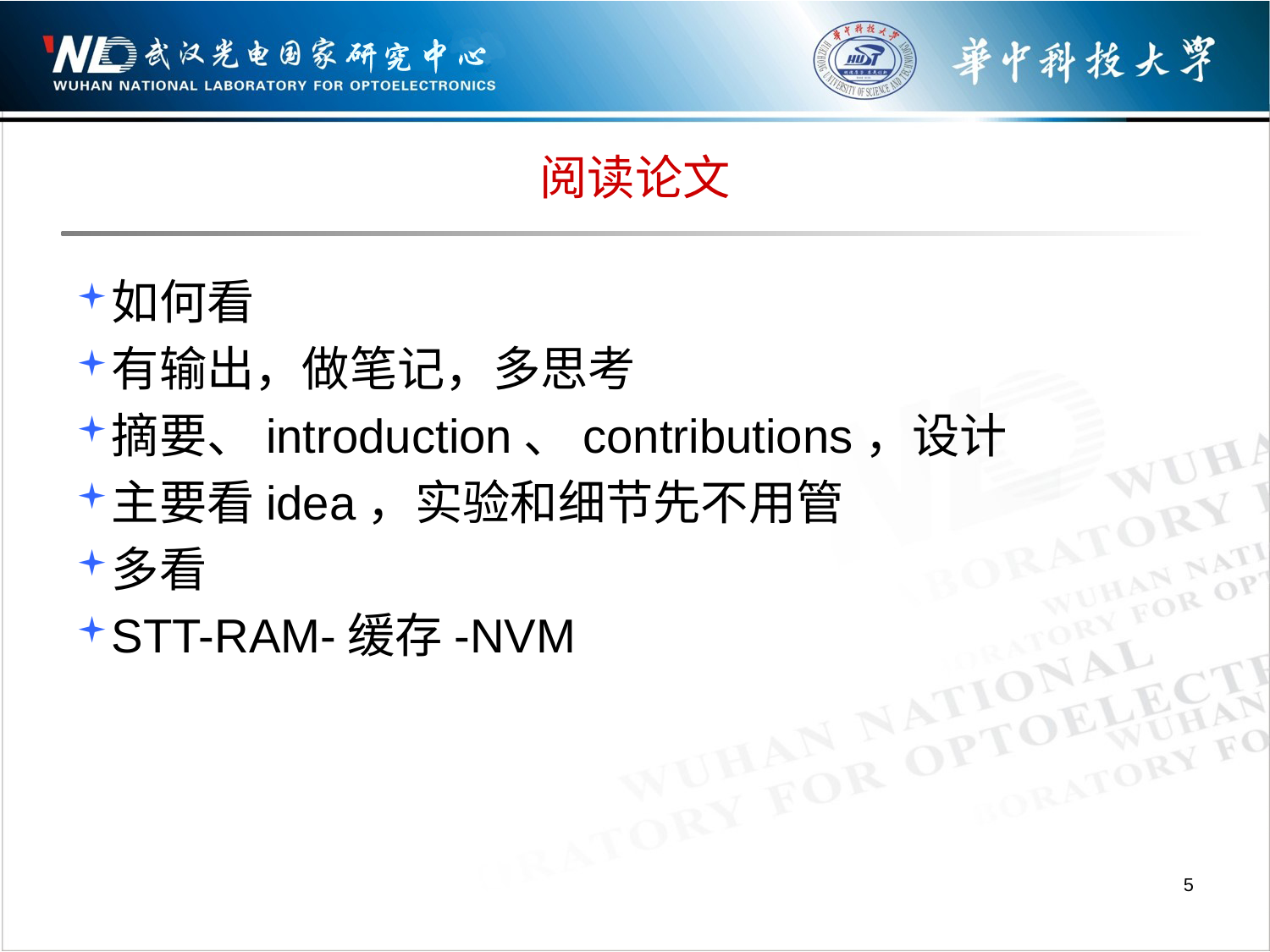

# 阅读论文
如何看
有输出，做笔记，多思考
摘要、introduction、contributions，设计
主要看idea，实验和细节先不用管
多看
STT-RAM-缓存-NVM
5